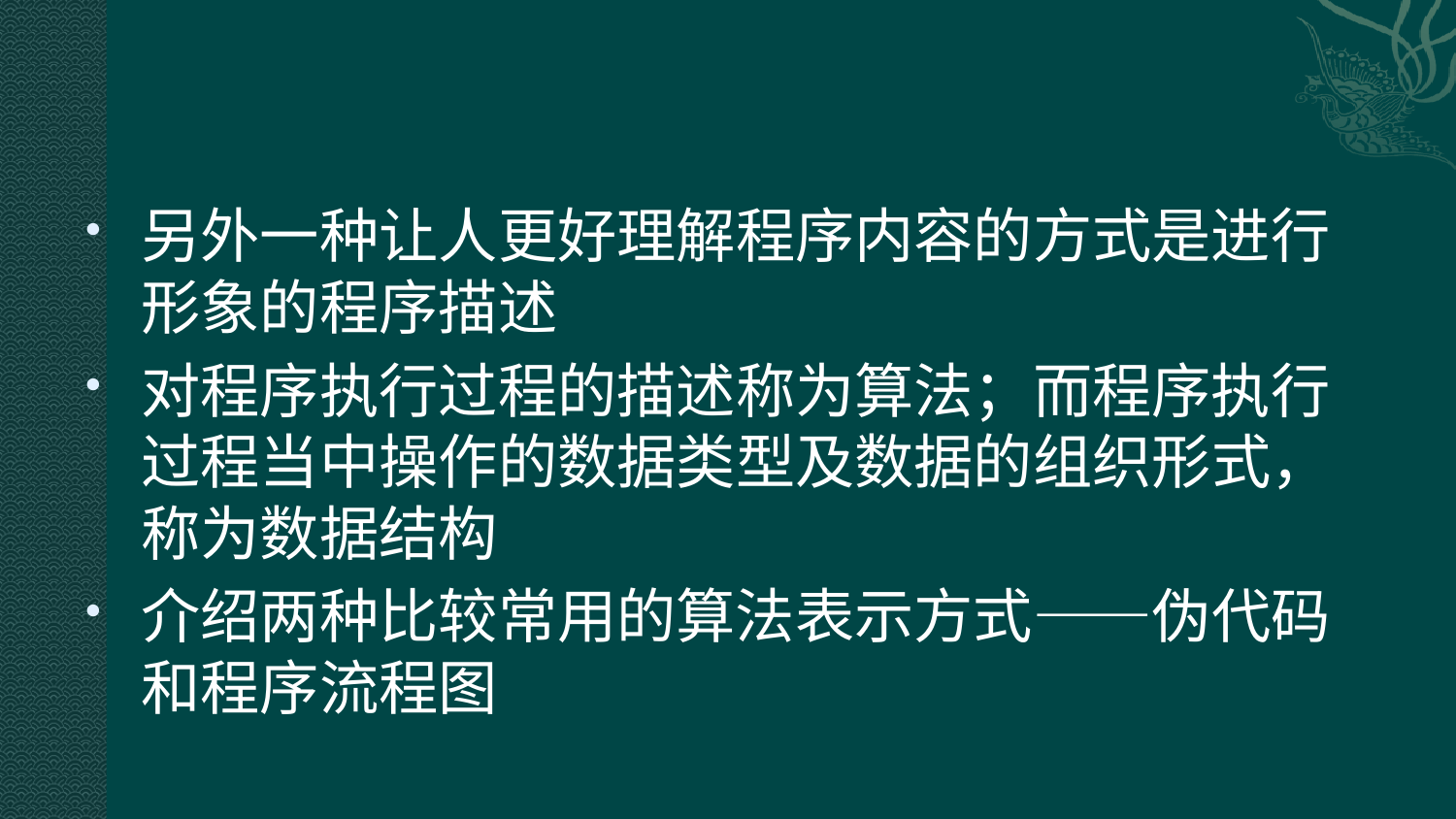

#
另外一种让人更好理解程序内容的方式是进行形象的程序描述
对程序执行过程的描述称为算法；而程序执行过程当中操作的数据类型及数据的组织形式，称为数据结构
介绍两种比较常用的算法表示方式——伪代码和程序流程图